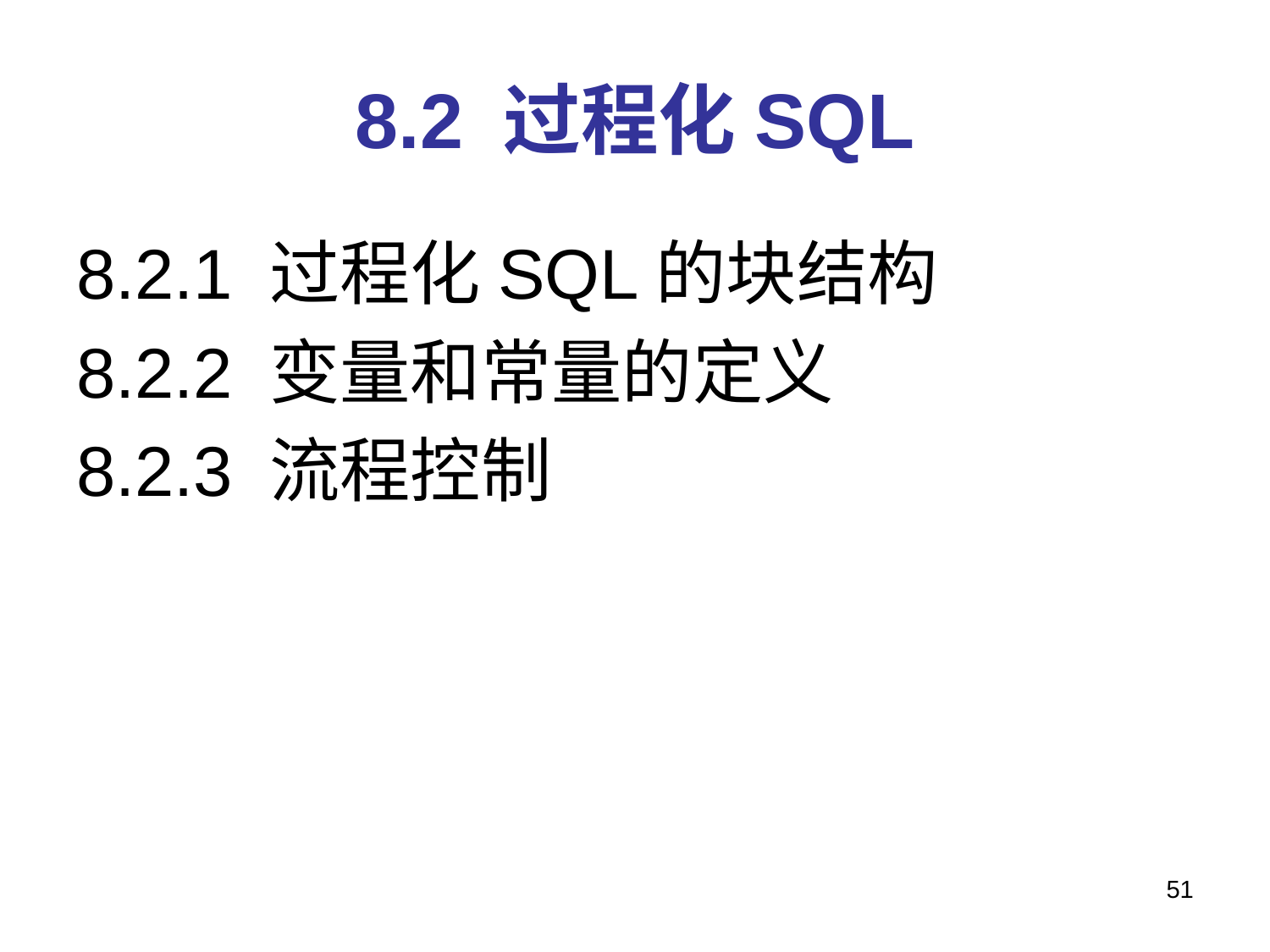

# 8.2 过程化SQL
8.2.1 过程化SQL的块结构
8.2.2 变量和常量的定义
8.2.3 流程控制

51